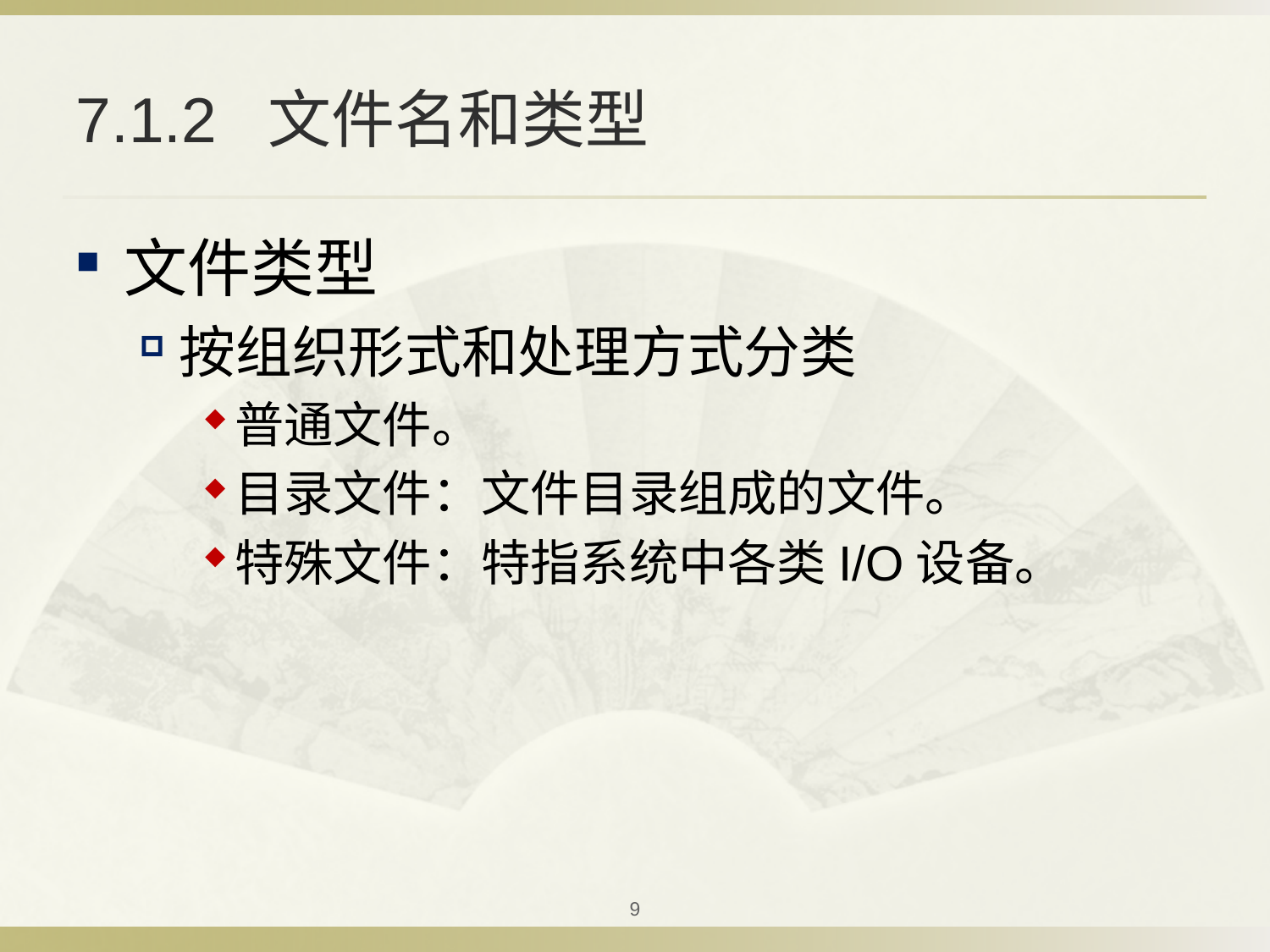

# 7.1.2  文件名和类型
文件类型
按组织形式和处理方式分类
普通文件。
目录文件：文件目录组成的文件。
特殊文件：特指系统中各类I/O设备。
9